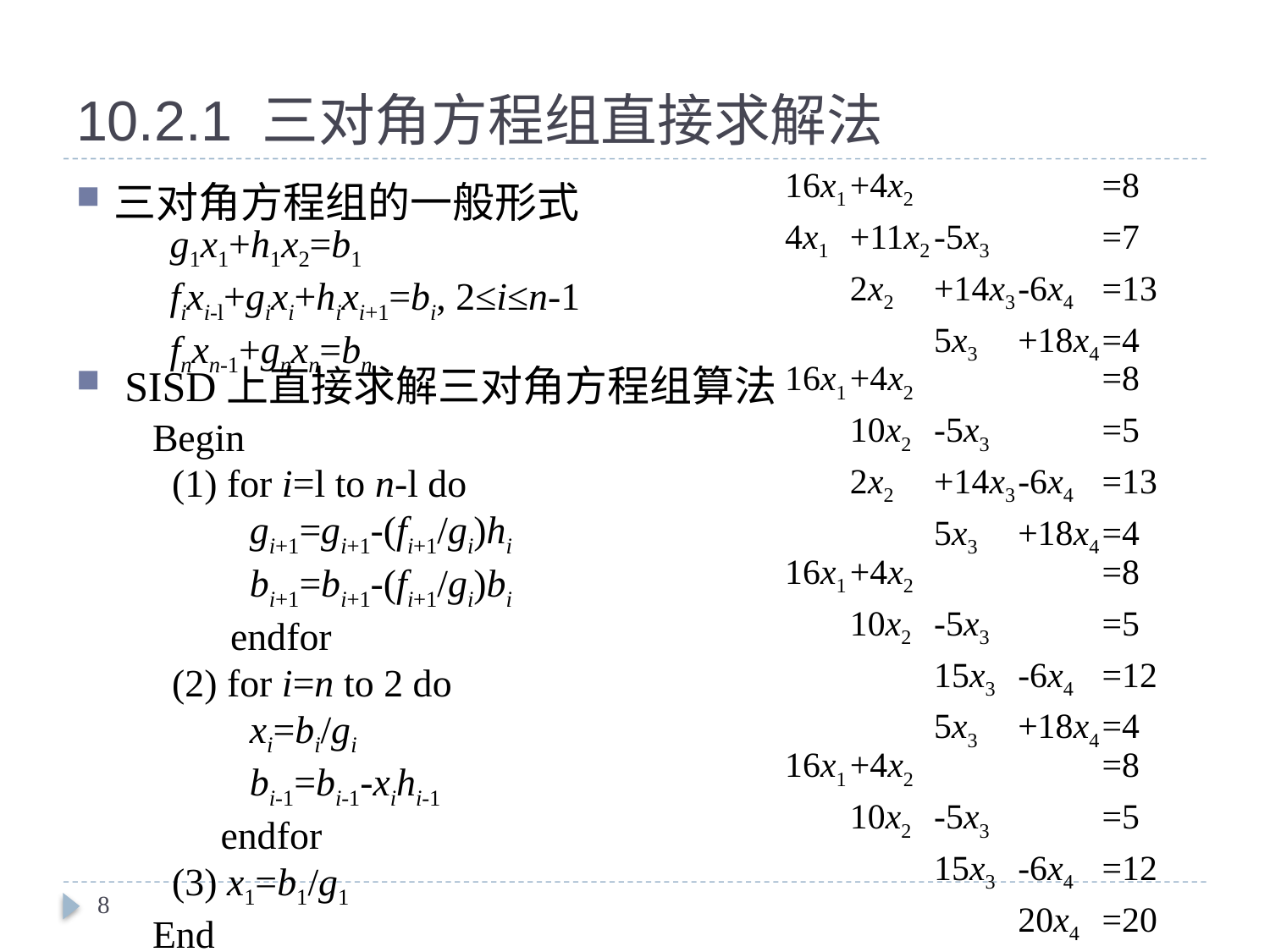

# 10.2.1 三对角方程组直接求解法
| 16x1 | +4x2 |  |  | =8 |
| --- | --- | --- | --- | --- |
| 4x1 | +11x2 | -5x3 |  | =7 |
|  | 2x2 | +14x3 | -6x4 | =13 |
|  |  | 5x3 | +18x4 | =4 |
三对角方程组的一般形式

 SISD上直接求解三对角方程组算法
g1x1+h1x2=b1
fixi-l+gixi+hixi+1=bi, 2≤i≤n-1
fnxn-1+gnxn=bn
| 16x1 | +4x2 |  |  | =8 |
| --- | --- | --- | --- | --- |
|  | 10x2 | -5x3 |  | =5 |
|  | 2x2 | +14x3 | -6x4 | =13 |
|  |  | 5x3 | +18x4 | =4 |
Begin
  (1) for i=l to n-l do
          gi+1=gi+1-(fi+1/gi)hi
          bi+1=bi+1-(fi+1/gi)bi
        endfor
  (2) for i=n to 2 do
          xi=bi/gi
          bi-1=bi-1-xihi-1
       endfor
  (3) x1=b1/g1
End
| 16x1 | +4x2 |  |  | =8 |
| --- | --- | --- | --- | --- |
|  | 10x2 | -5x3 |  | =5 |
|  |  | 15x3 | -6x4 | =12 |
|  |  | 5x3 | +18x4 | =4 |
| 16x1 | +4x2 |  |  | =8 |
| --- | --- | --- | --- | --- |
|  | 10x2 | -5x3 |  | =5 |
|  |  | 15x3 | -6x4 | =12 |
|  |  |  | 20x4 | =20 |
8